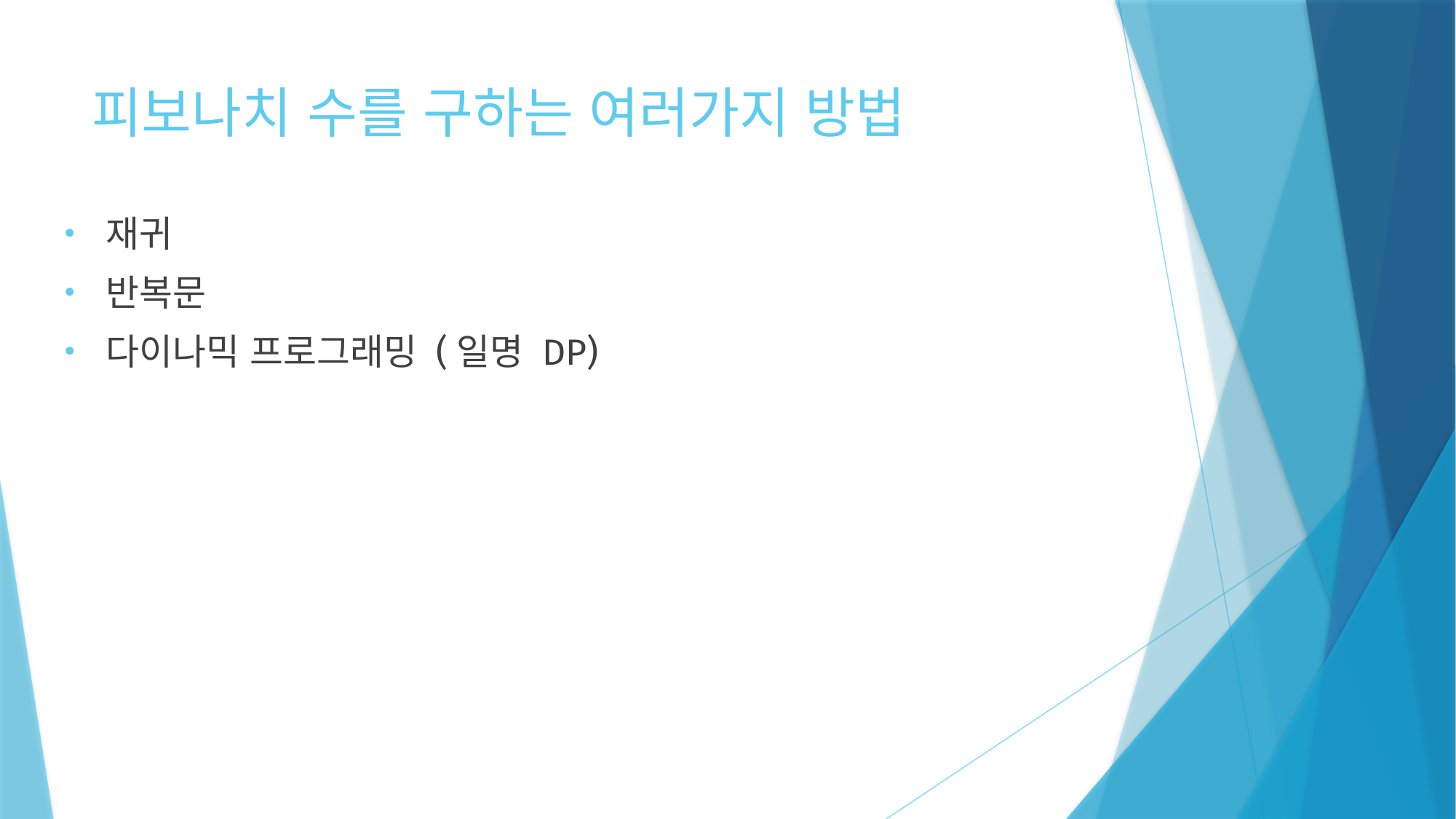

# 피보나치 수를 구하는 여러가지 방법
재귀
반복문
다이나믹 프로그래밍 (일명 DP)